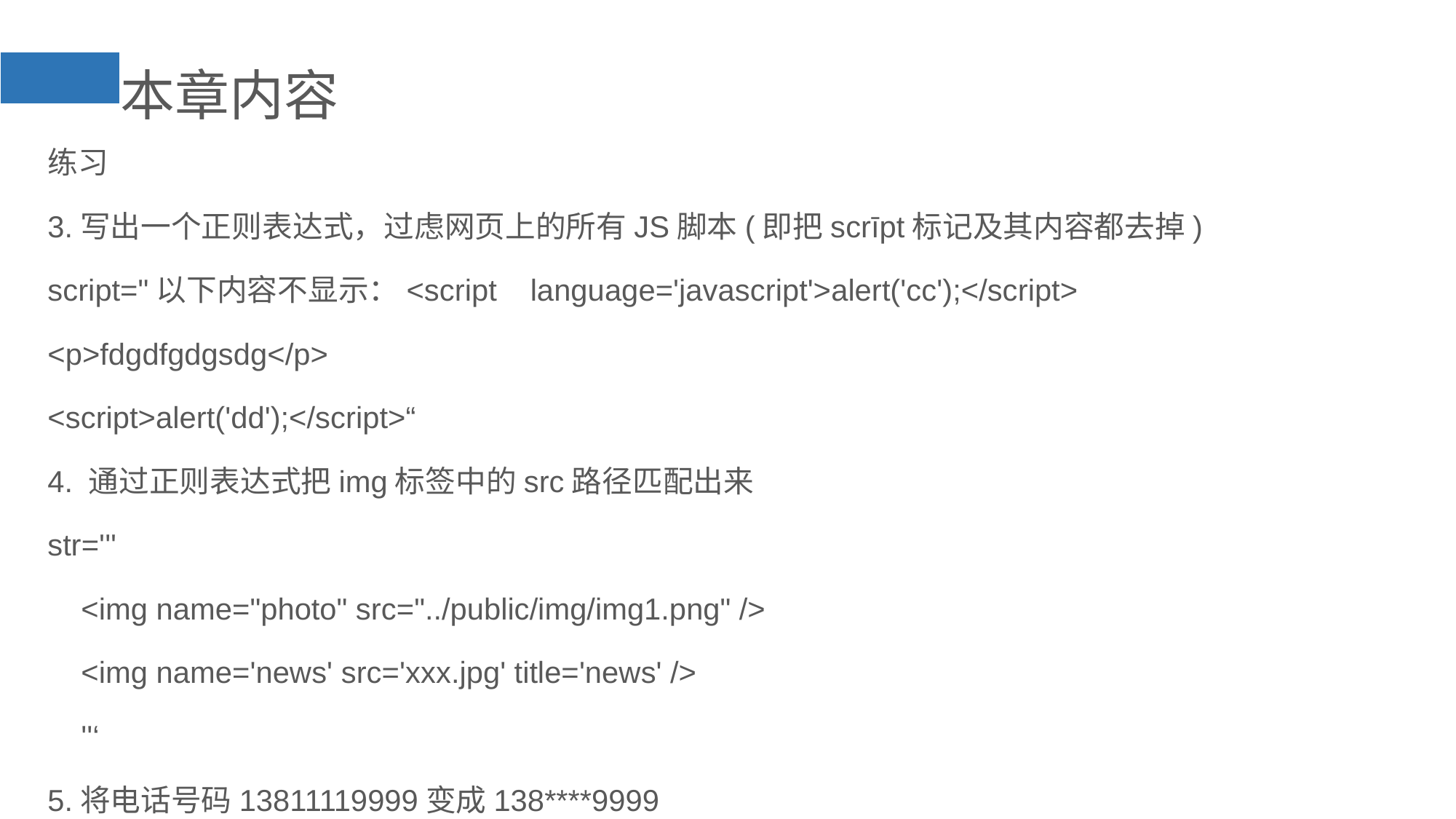

本章内容

练习
3.写出一个正则表达式，过虑网页上的所有JS脚本(即把scrīpt标记及其内容都去掉)
script="以下内容不显示：<script    language='javascript'>alert('cc');</script>
<p>fdgdfgdgsdg</p>
<script>alert('dd');</script>“
4. 通过正则表达式把img标签中的src路径匹配出来
str='''
    <img name="photo" src="../public/img/img1.png" />
    <img name='news' src='xxx.jpg' title='news' />
    ''‘
5.将电话号码13811119999变成138****9999